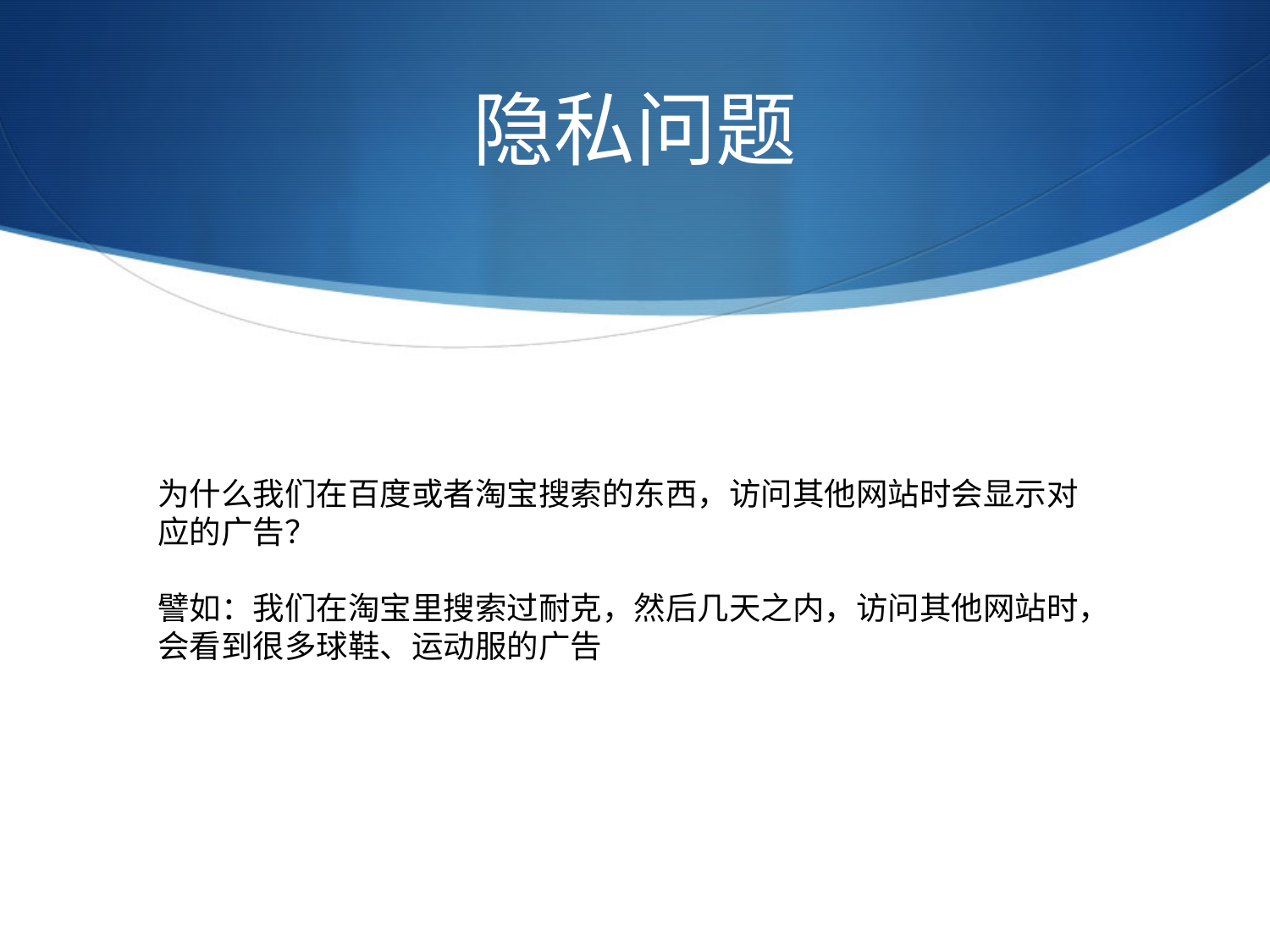

# 隐私问题
为什么我们在百度或者淘宝搜索的东西，访问其他网站时会显示对应的广告？

譬如：我们在淘宝里搜索过耐克，然后几天之内，访问其他网站时，会看到很多球鞋、运动服的广告